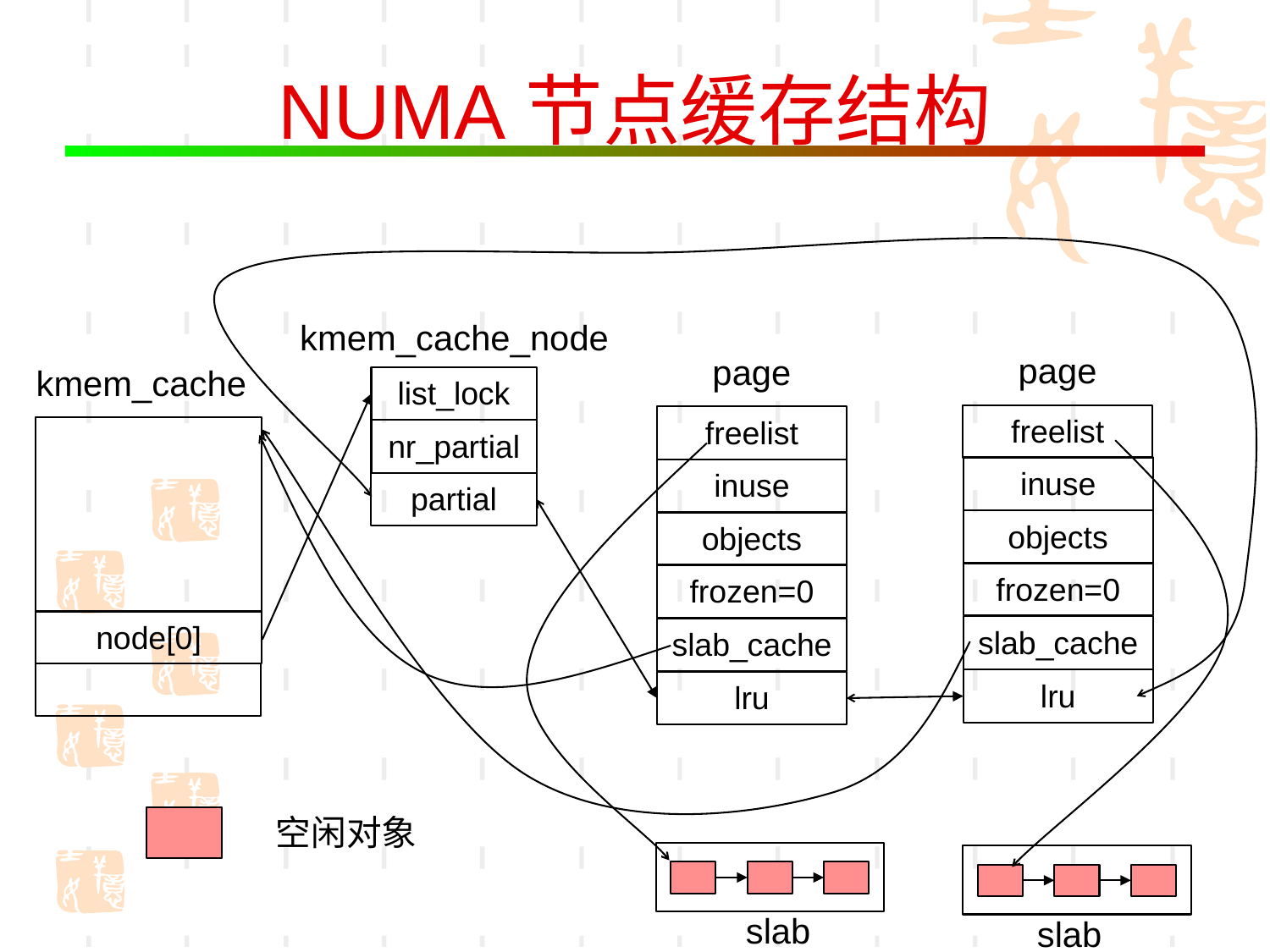

# NUMA节点缓存结构

kmem_cache_node
page
page
kmem_cache
list_lock
freelist
freelist

nr_partial

inuse
inuse
partial
objects
objects
frozen=0
frozen=0
node[0]
slab_cache
slab_cache

lru
lru
空闲对象

slab
slab